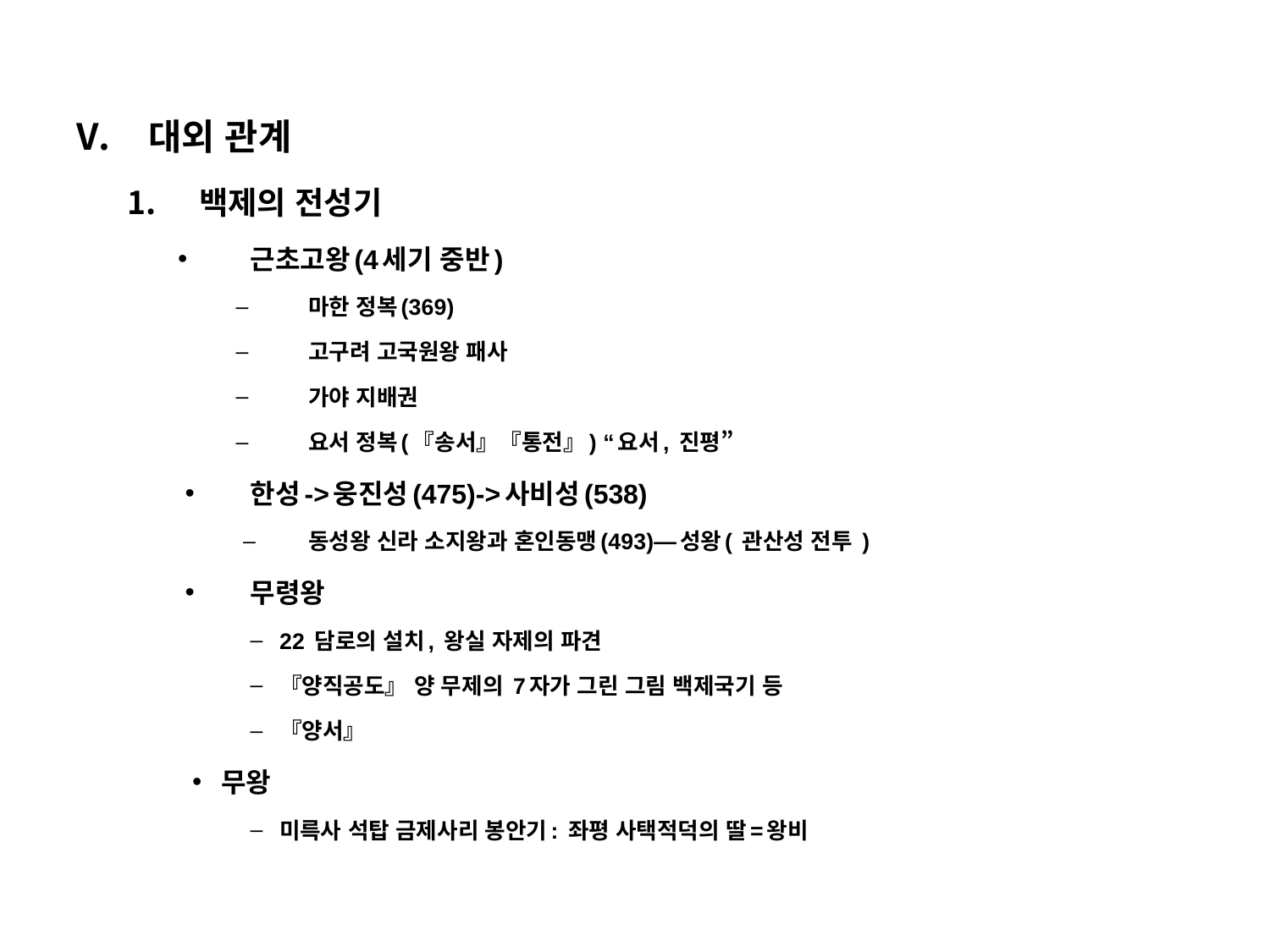

대외 관계
백제의 전성기
근초고왕(4세기 중반)
마한 정복(369)
고구려 고국원왕 패사
가야 지배권
요서 정복(『송서』『통전』) “요서, 진평”
한성->웅진성(475)->사비성(538)
동성왕 신라 소지왕과 혼인동맹(493)—성왕( 관산성 전투 )
무령왕
22 담로의 설치, 왕실 자제의 파견
『양직공도』 양 무제의 7자가 그린 그림 백제국기 등
『양서』
무왕
미륵사 석탑 금제사리 봉안기: 좌평 사택적덕의 딸=왕비